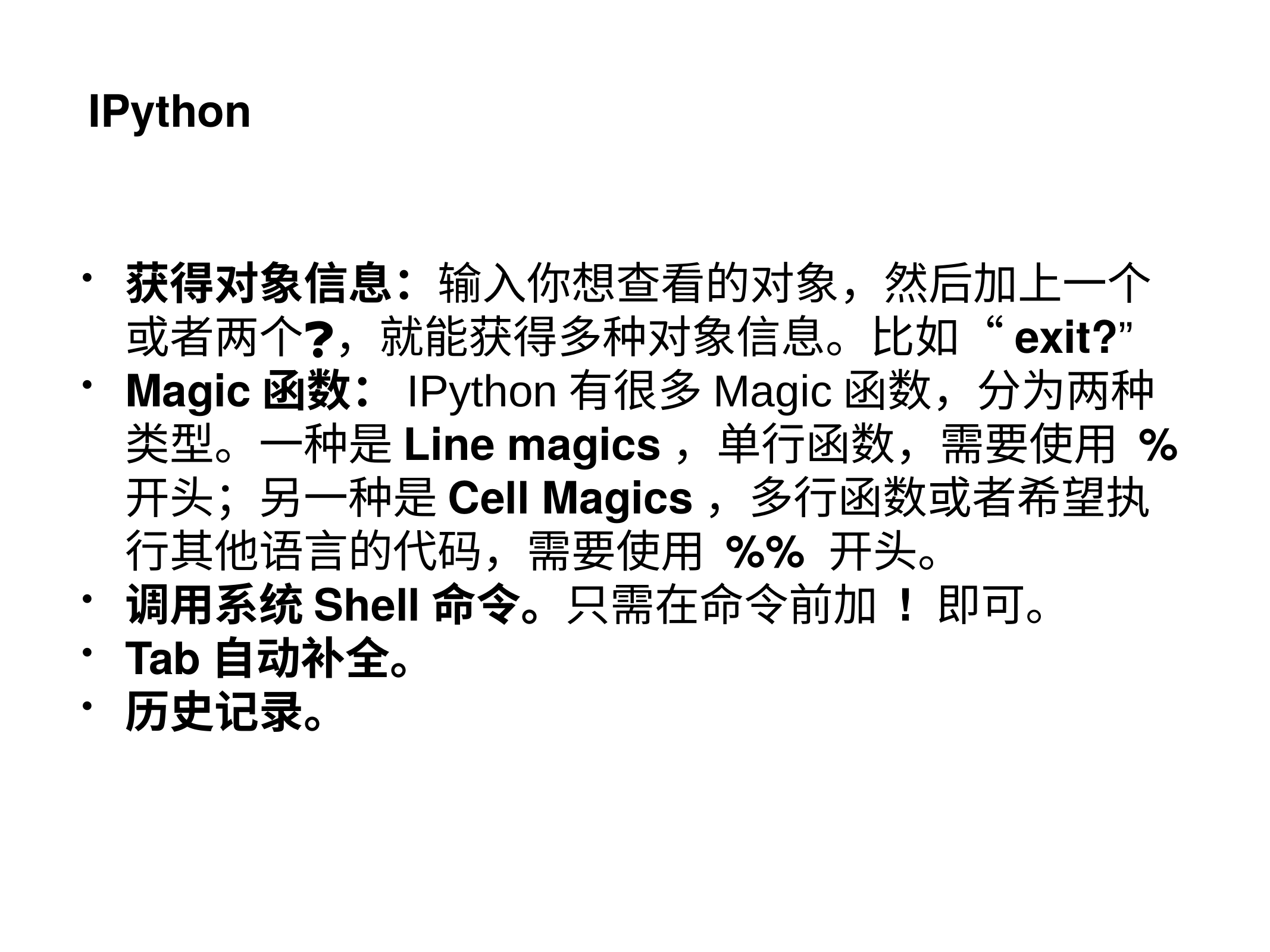

IPython
获得对象信息：输入你想查看的对象，然后加上一个或者两个❓，就能获得多种对象信息。比如“exit?”
Magic函数：IPython有很多Magic函数，分为两种类型。一种是Line magics，单行函数，需要使用 % 开头；另一种是Cell Magics，多行函数或者希望执行其他语言的代码，需要使用 %% 开头。
调用系统Shell命令。只需在命令前加 ! 即可。
Tab自动补全。
历史记录。